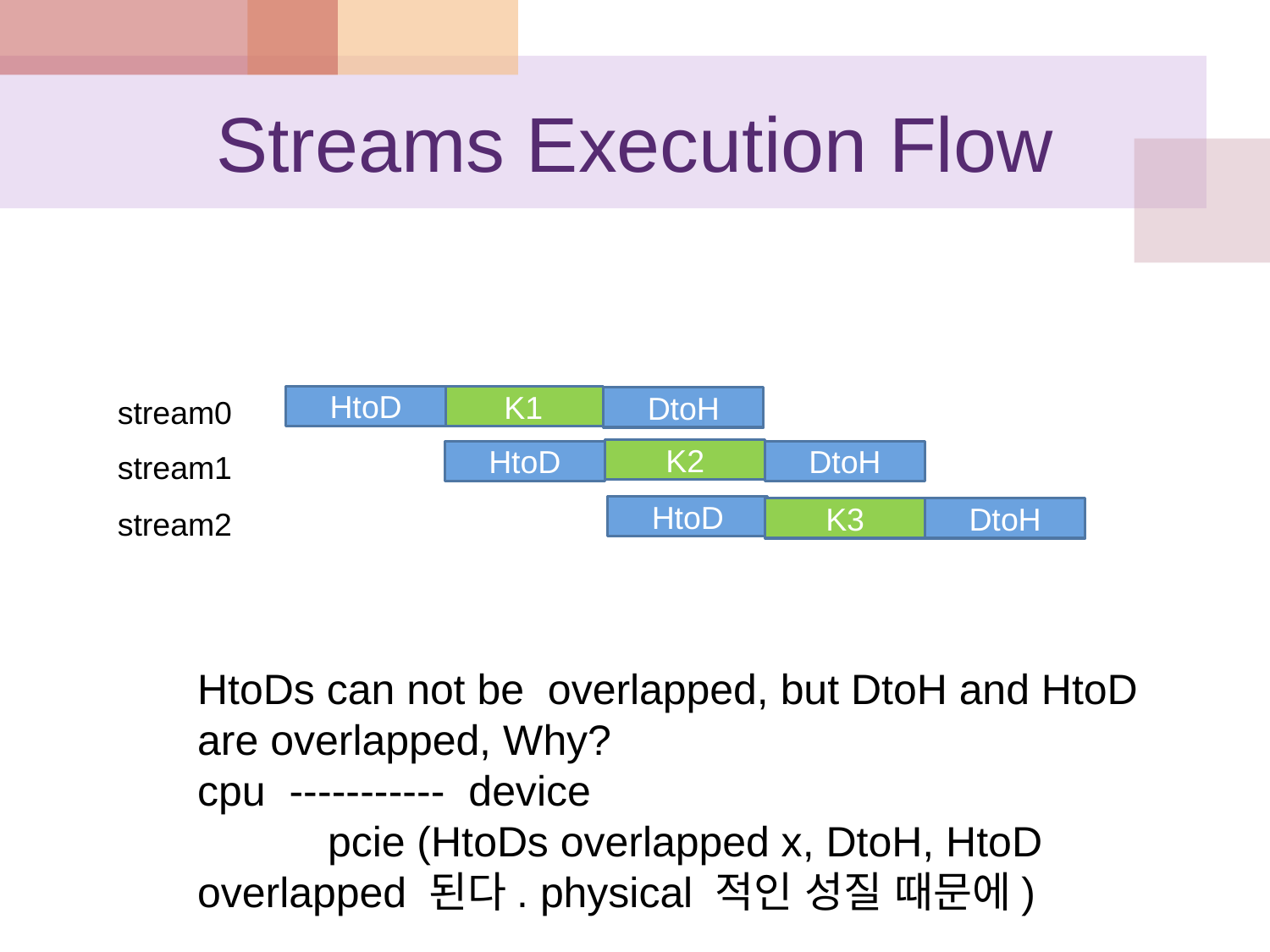

# Streams Execution Flow
stream0
HtoD
K1
DtoH
K2
stream1
HtoD
DtoH
HtoD
stream2
K3
DtoH
HtoDs can not be  overlapped, but DtoH and HtoD are overlapped, Why?
cpu  -----------  device
           pcie (HtoDs overlapped x, DtoH, HtoD overlapped 된다. physical 적인 성질 때문에)